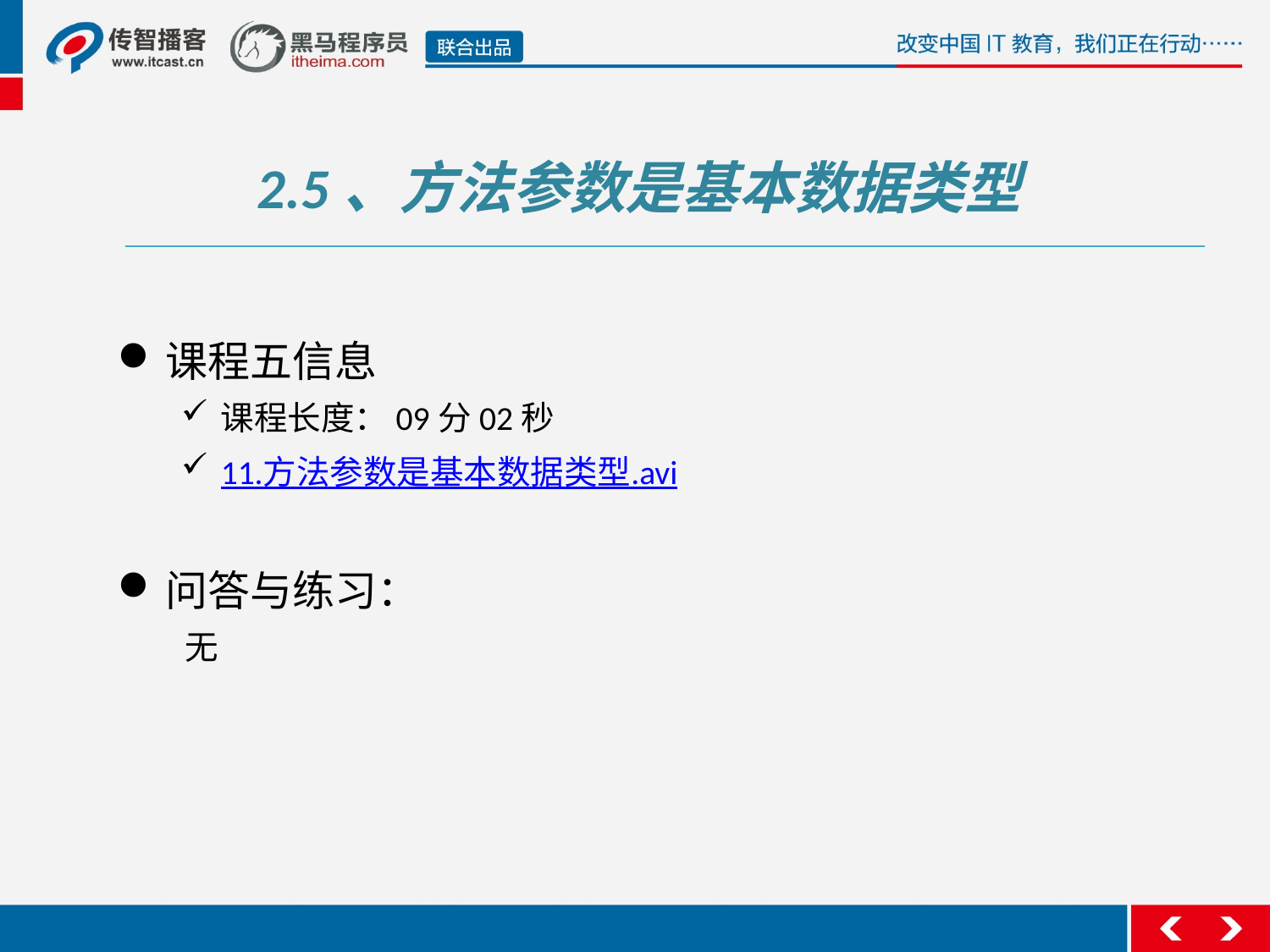

2.5、方法参数是基本数据类型

课程五信息
课程长度：09分02秒
11.方法参数是基本数据类型.avi

问答与练习：
        无